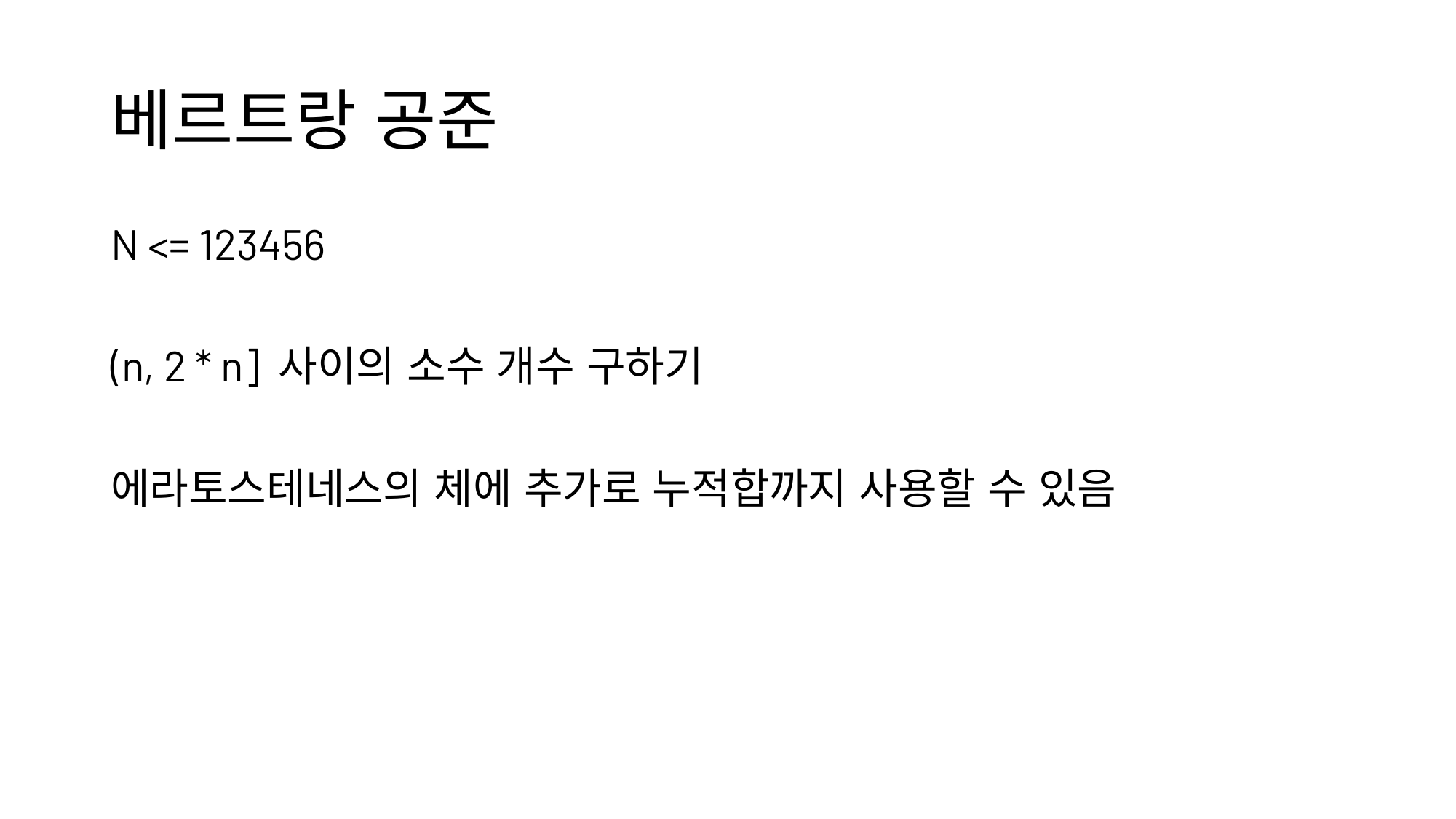

# 베르트랑 공준
N <= 123456

(n, 2 * n] 사이의 소수 개수 구하기

에라토스테네스의 체에 추가로 누적합까지 사용할 수 있음